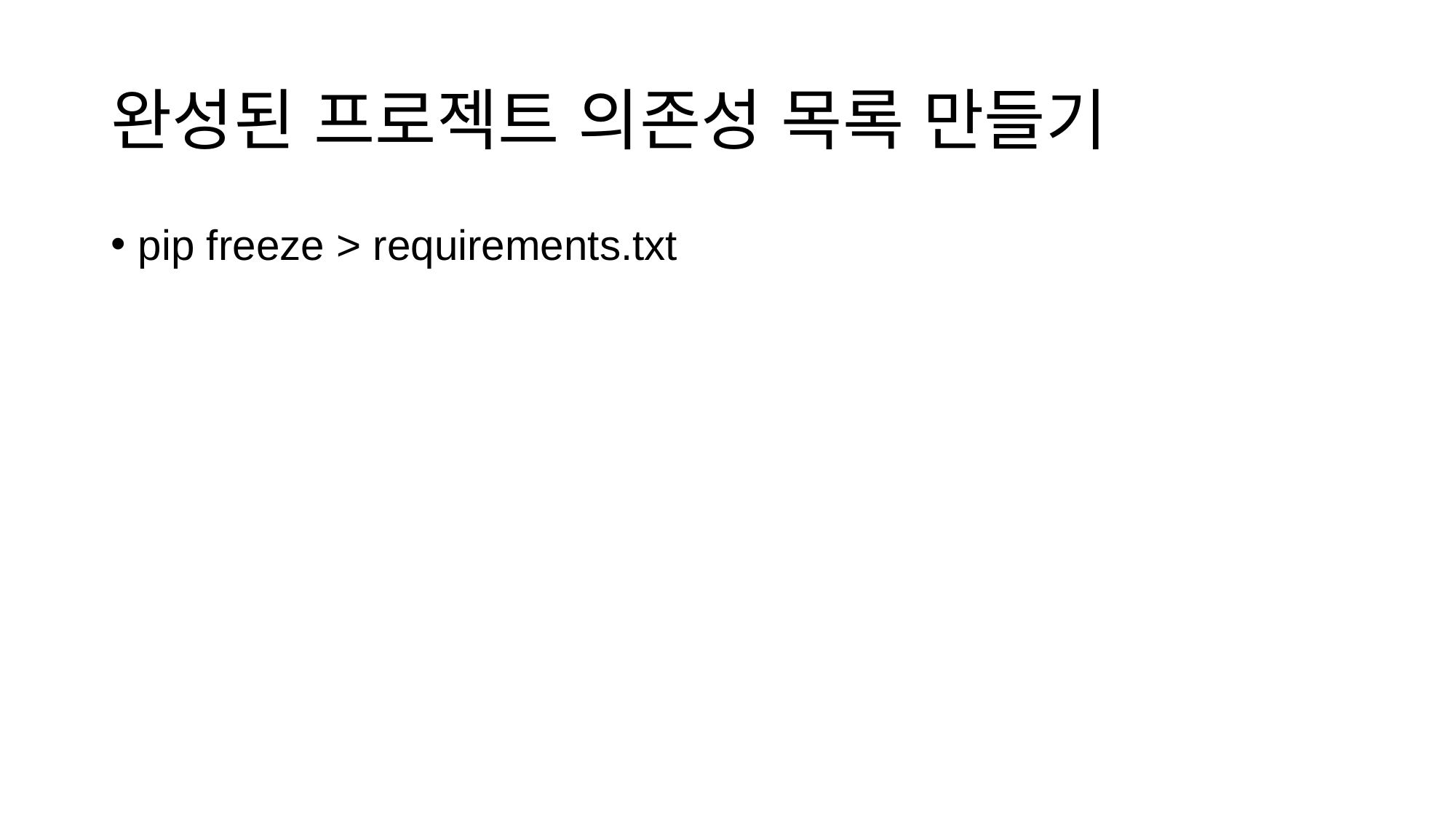

# 완성된 프로젝트 의존성 목록 만들기
pip freeze > requirements.txt